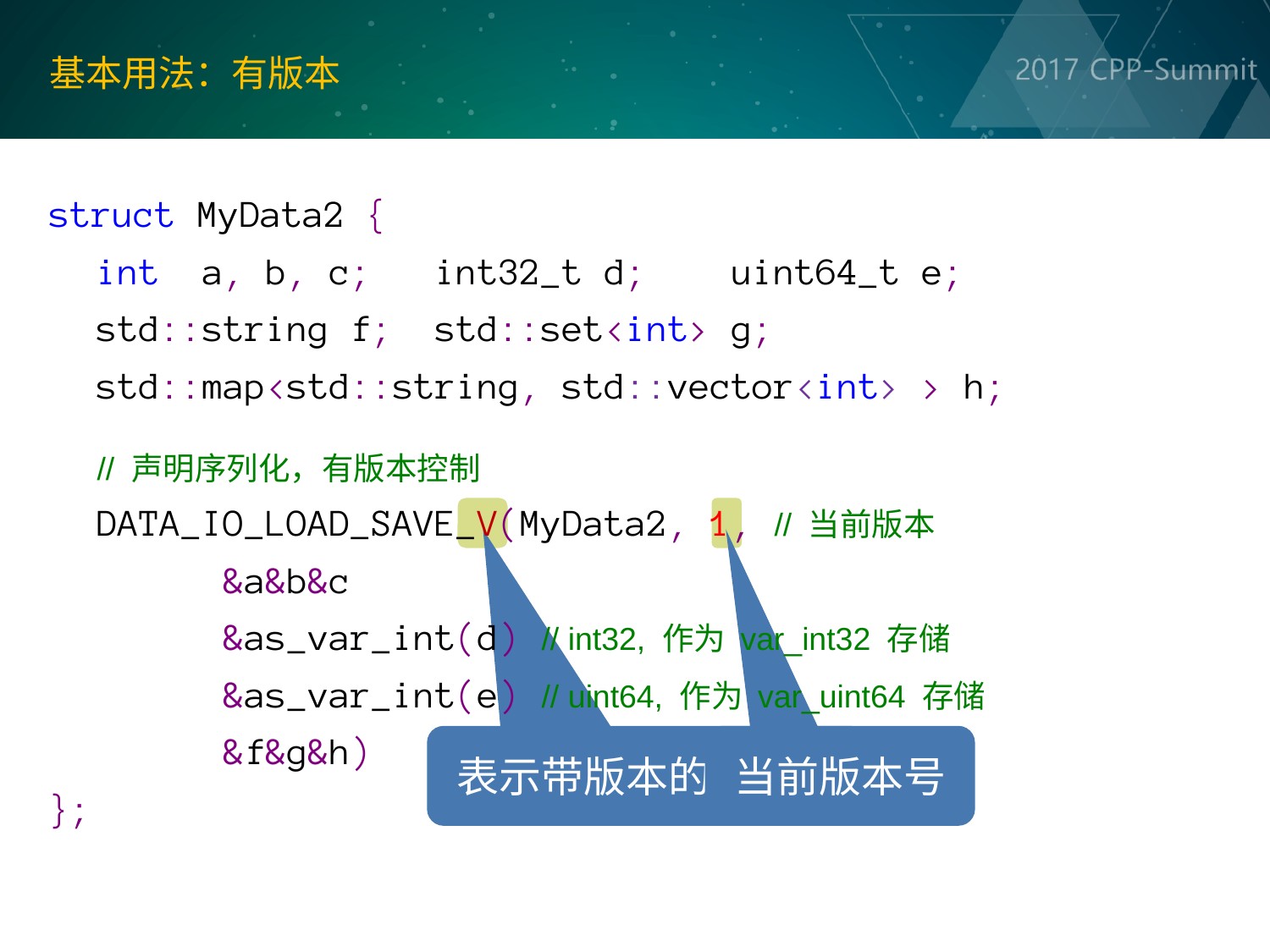

# 基本用法：有版本
struct MyData2 {
	int  a, b, c;   int32_t d;    uint64_t e;
	std::string f;  std::set<int> g;
	std::map<std::string, std::vector<int> > h;
	// 声明序列化，有版本控制
	DATA_IO_LOAD_SAVE_V(MyData2, 1, // 当前版本
		&a&b&c
		&as_var_int(d) // int32, 作为 var_int32 存储
		&as_var_int(e) // uint64, 作为 var_uint64 存储
		&f&g&h)
};

表示带版本的序列化

当前版本号